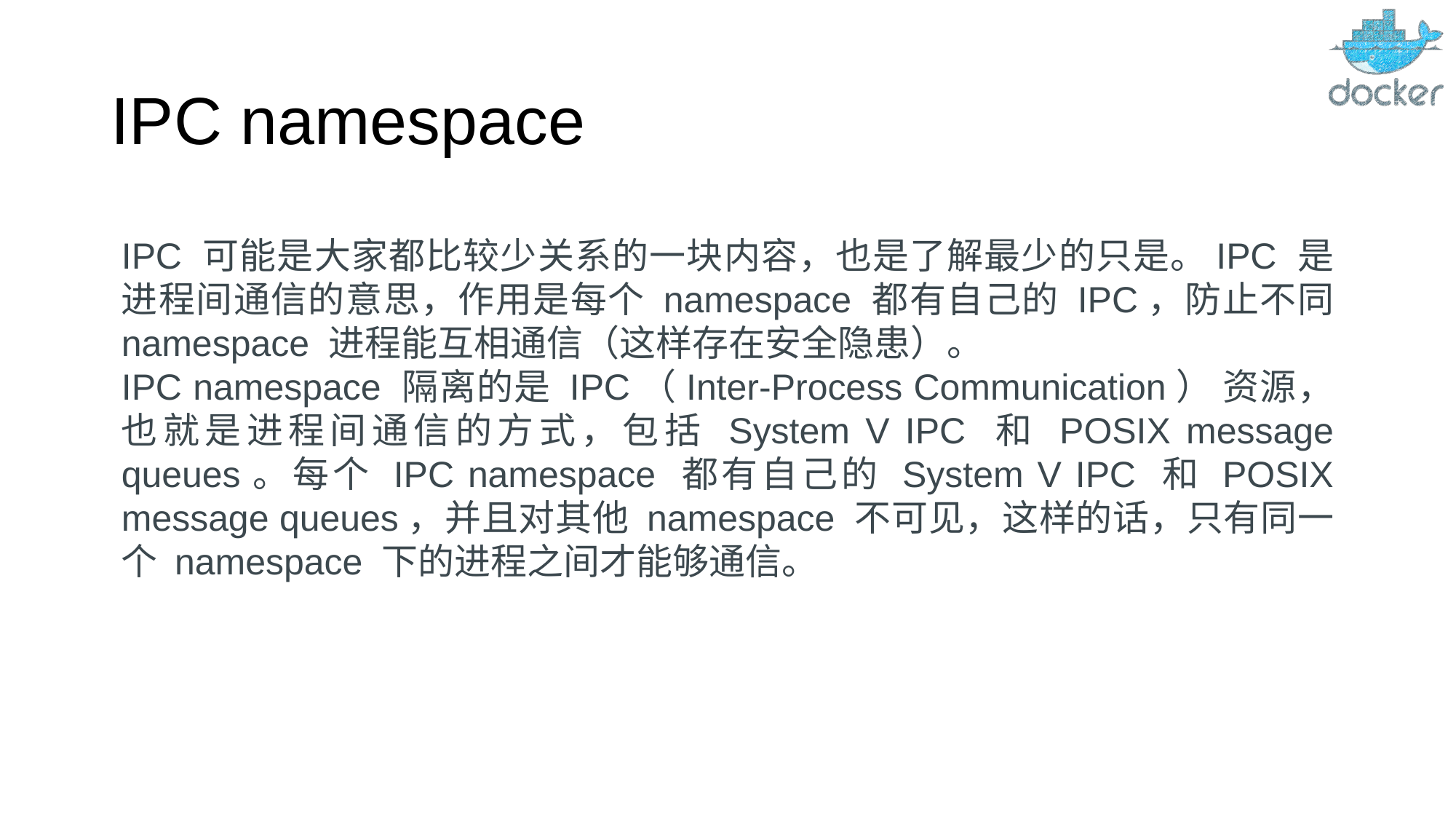

# IPC namespace
IPC 可能是大家都比较少关系的一块内容，也是了解最少的只是。IPC 是进程间通信的意思，作用是每个 namespace 都有自己的 IPC，防止不同 namespace 进程能互相通信（这样存在安全隐患）。
IPC namespace 隔离的是 IPC（Inter-Process Communication） 资源，也就是进程间通信的方式，包括 System V IPC 和 POSIX message queues。每个 IPC namespace 都有自己的 System V IPC 和 POSIX message queues，并且对其他 namespace 不可见，这样的话，只有同一个 namespace 下的进程之间才能够通信。